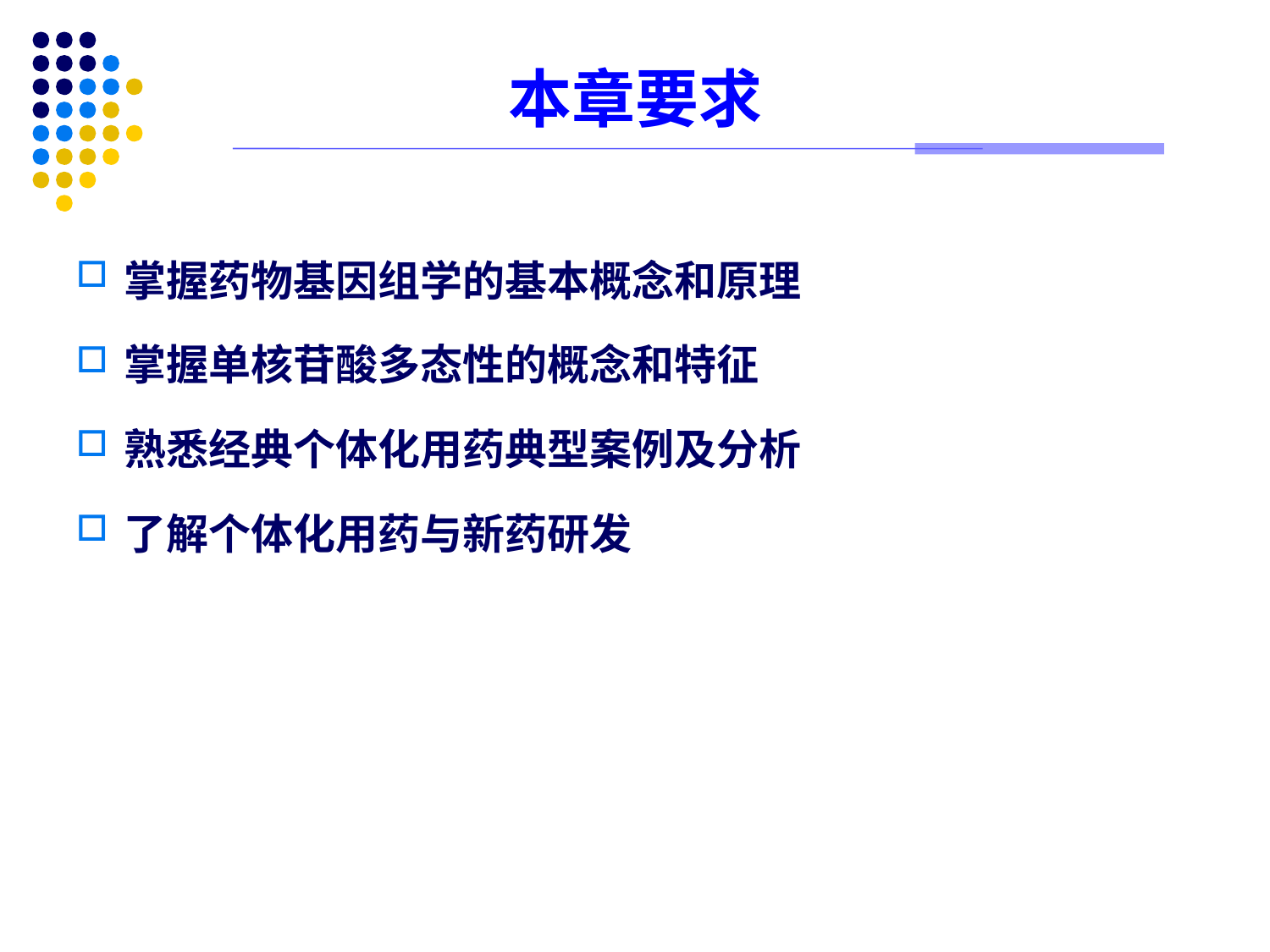

# 本章要求
掌握药物基因组学的基本概念和原理
掌握单核苷酸多态性的概念和特征
熟悉经典个体化用药典型案例及分析
了解个体化用药与新药研发